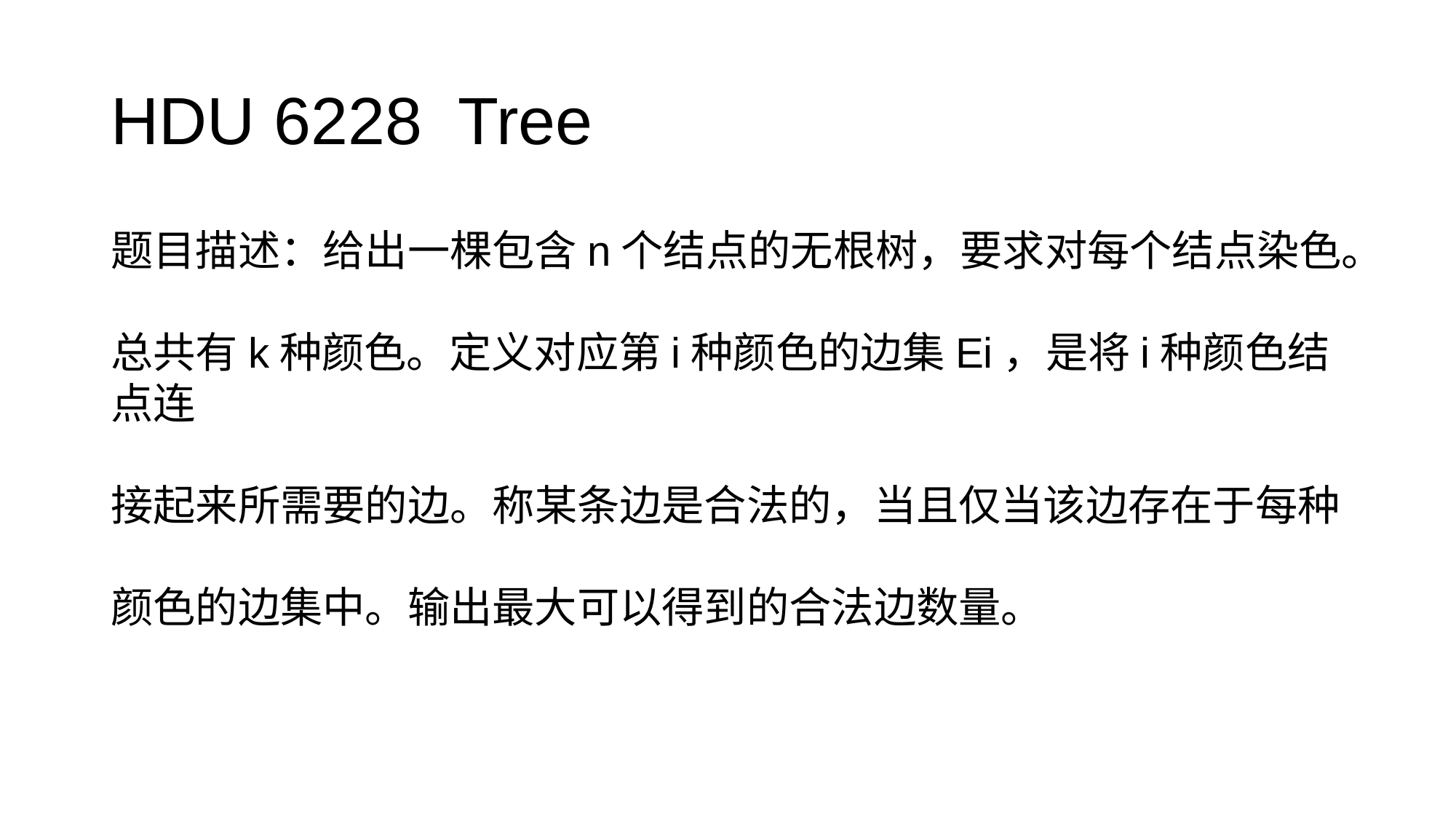

# HDU 6228  Tree
题目描述：给出一棵包含n个结点的无根树，要求对每个结点染色。

总共有k种颜色。定义对应第i种颜色的边集Ei，是将i种颜色结点连

接起来所需要的边。称某条边是合法的，当且仅当该边存在于每种

颜色的边集中。输出最大可以得到的合法边数量。